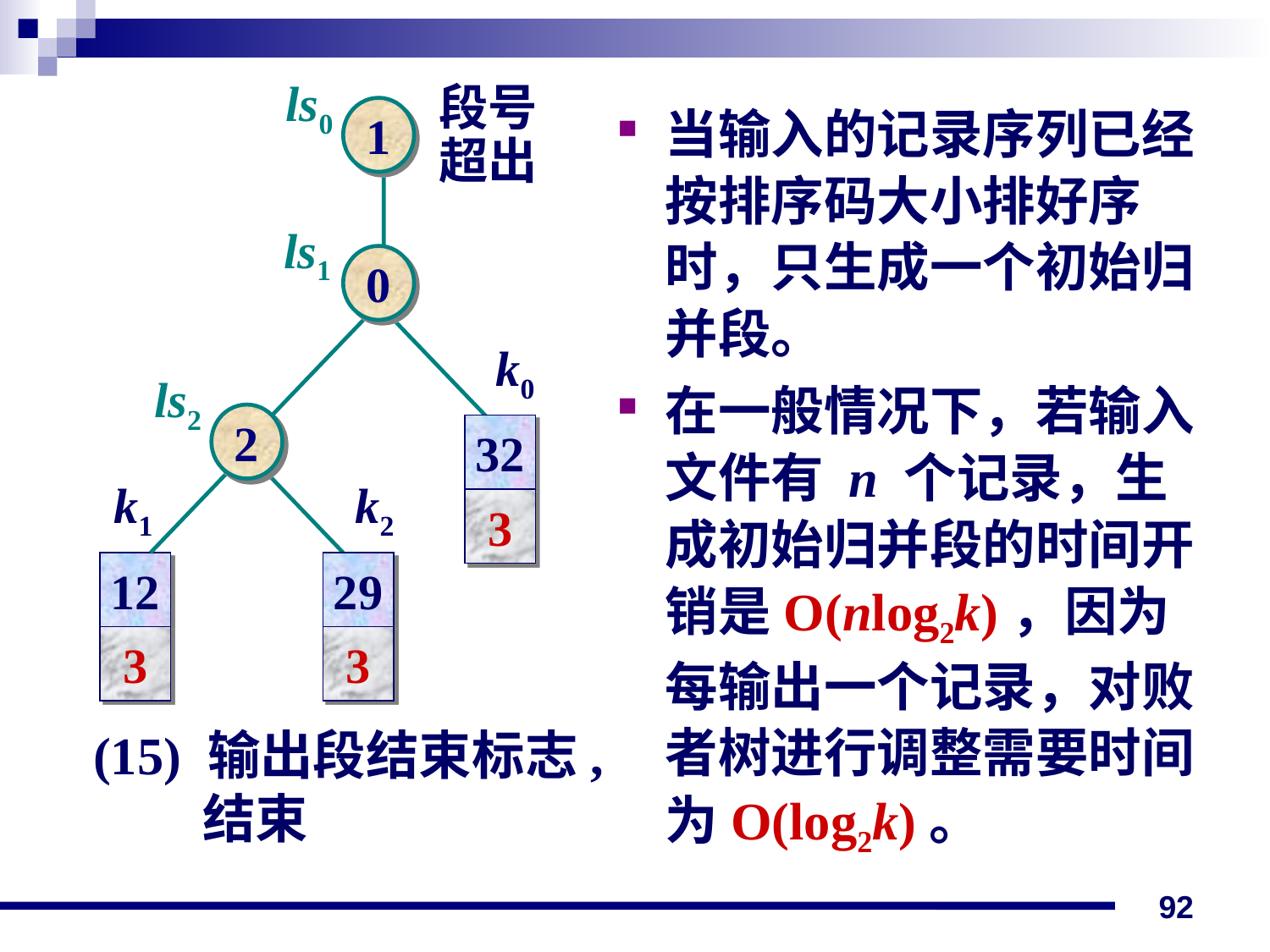

ls0
段号
超出
1

ls1
0

k0
ls2
2
32

k1

k2
3
12
29
3
3
当输入的记录序列已经按排序码大小排好序时，只生成一个初始归并段。
在一般情况下，若输入文件有 n 个记录，生成初始归并段的时间开销是O(nlog2k)，因为每输出一个记录，对败者树进行调整需要时间为O(log2k)。
(15) 输出段结束标志,
        结束
92